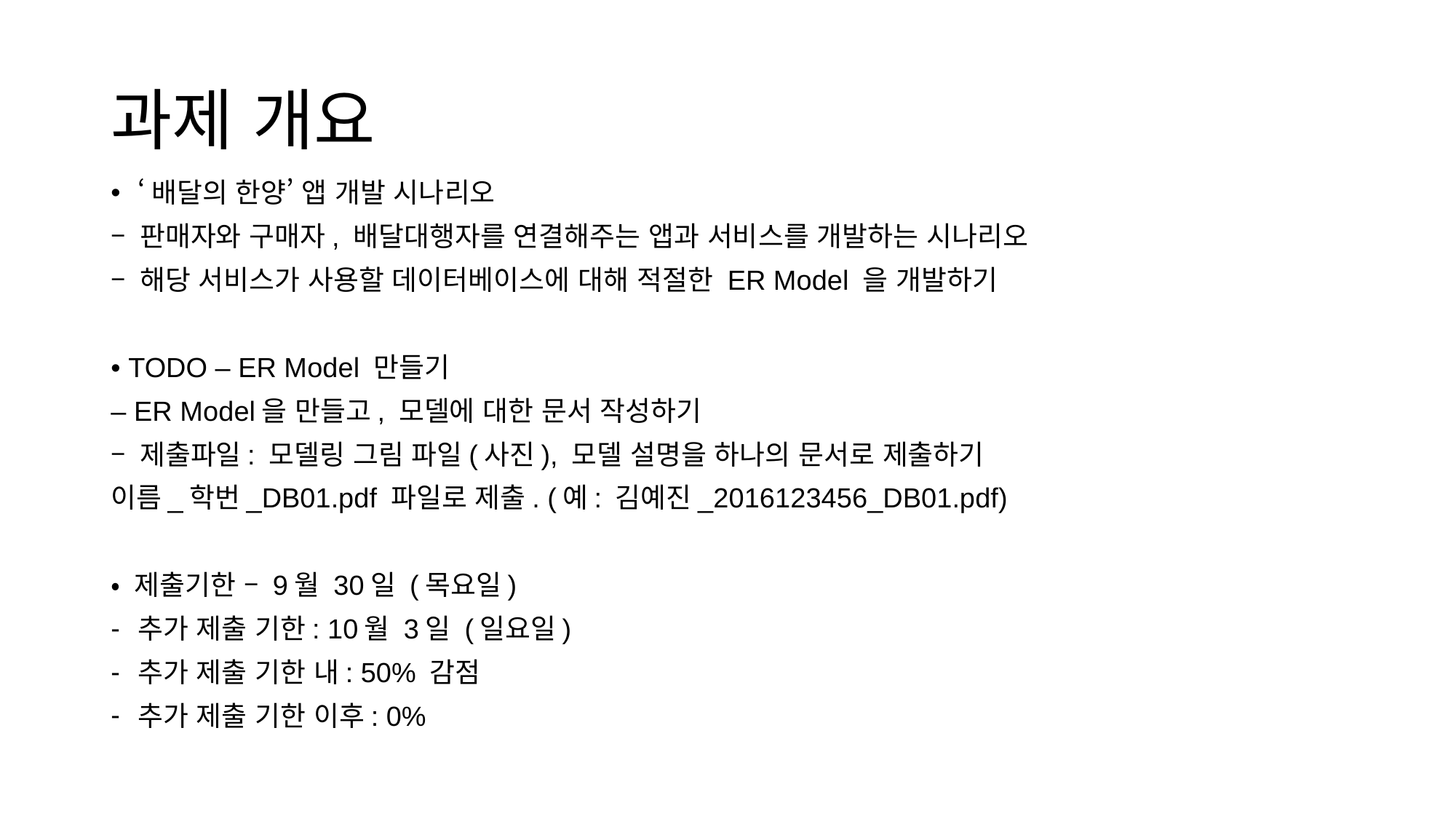

# 과제 개요
‘배달의 한양’ 앱 개발 시나리오
– 판매자와 구매자, 배달대행자를 연결해주는 앱과 서비스를 개발하는 시나리오
– 해당 서비스가 사용할 데이터베이스에 대해 적절한 ER Model 을 개발하기

• TODO – ER Model 만들기
– ER Model을 만들고, 모델에 대한 문서 작성하기
– 제출파일: 모델링 그림 파일(사진), 모델 설명을 하나의 문서로 제출하기
이름_학번_DB01.pdf 파일로 제출. (예: 김예진_2016123456_DB01.pdf)

• 제출기한 – 9월 30일 (목요일)
추가 제출 기한: 10월 3일 (일요일)
추가 제출 기한 내: 50% 감점
추가 제출 기한 이후: 0%